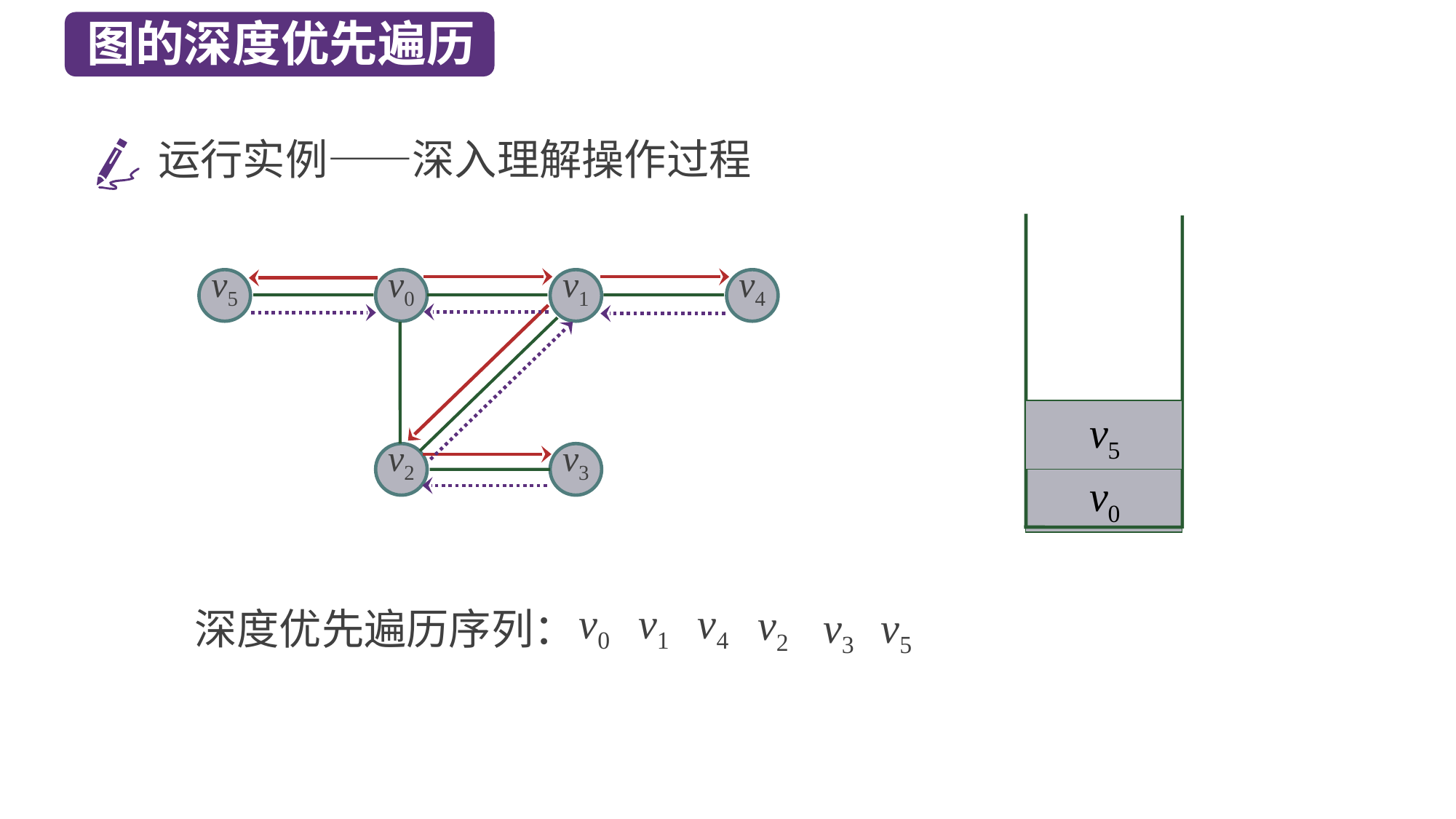

图的深度优先遍历

运行实例——深入理解操作过程

v5
v0
v1
v4

v2
v3

     v5

     v0

v0
v1
v4
深度优先遍历序列：
v2
v3
v5